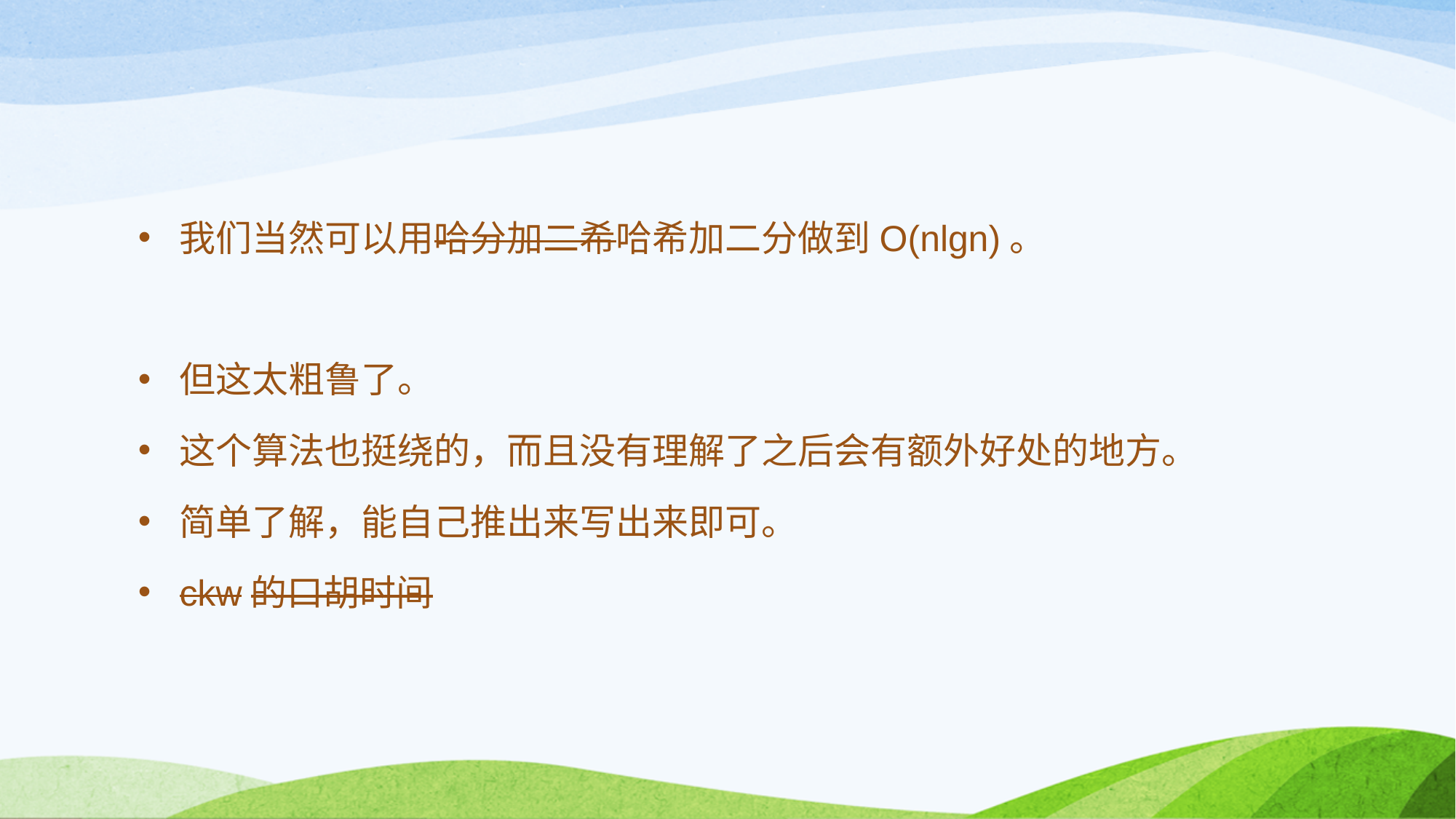

#
我们当然可以用哈分加二希哈希加二分做到O(nlgn)。

但这太粗鲁了。
这个算法也挺绕的，而且没有理解了之后会有额外好处的地方。
简单了解，能自己推出来写出来即可。
ckw的口胡时间